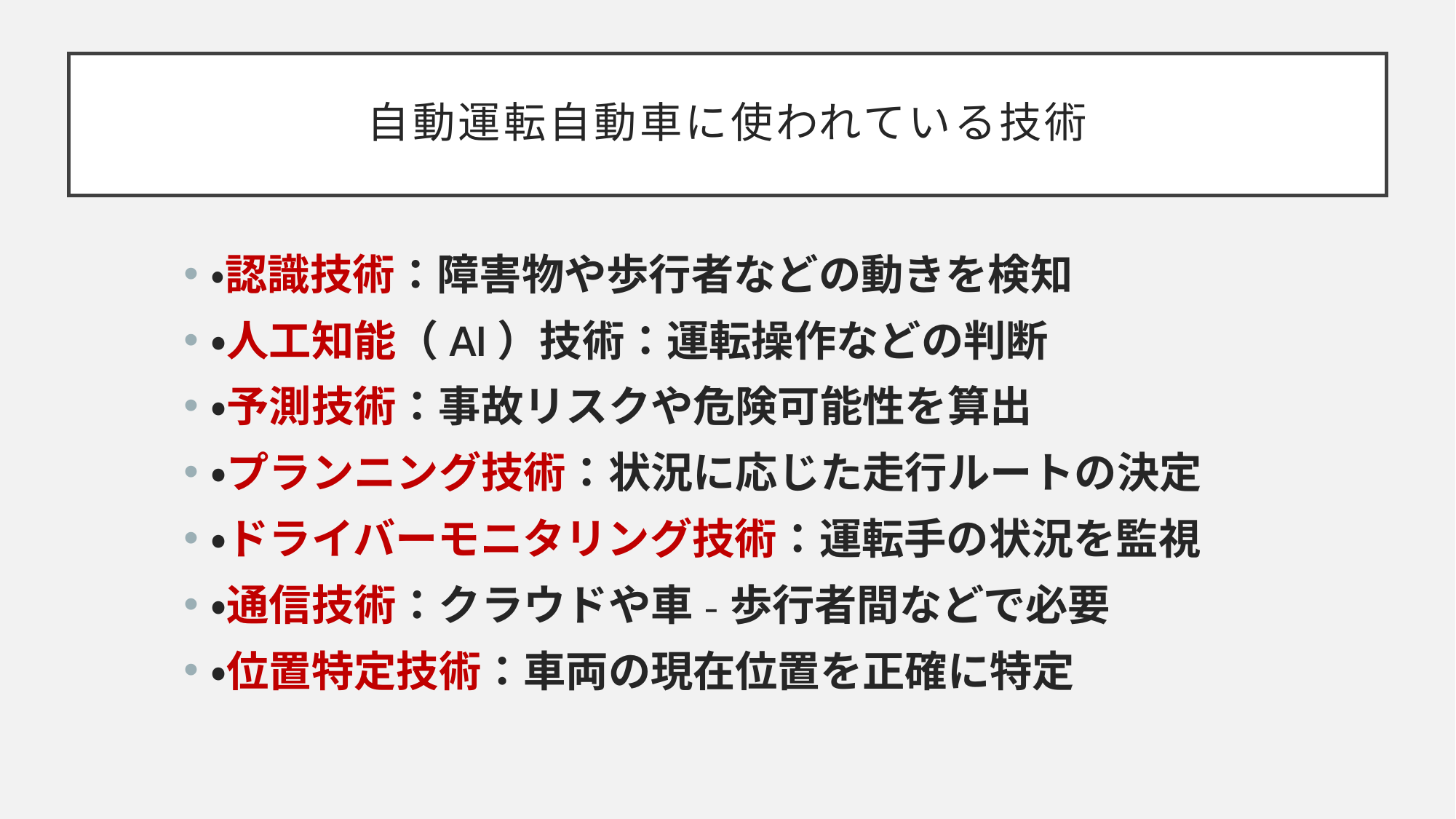

# 自動運転自動車に使われている技術
・認識技術：障害物や歩行者などの動きを検知
・人工知能（AI）技術：運転操作などの判断
・予測技術：事故リスクや危険可能性を算出
・プランニング技術：状況に応じた走行ルートの決定
・ドライバーモニタリング技術：運転手の状況を監視
・通信技術：クラウドや車-歩行者間などで必要
・位置特定技術：車両の現在位置を正確に特定